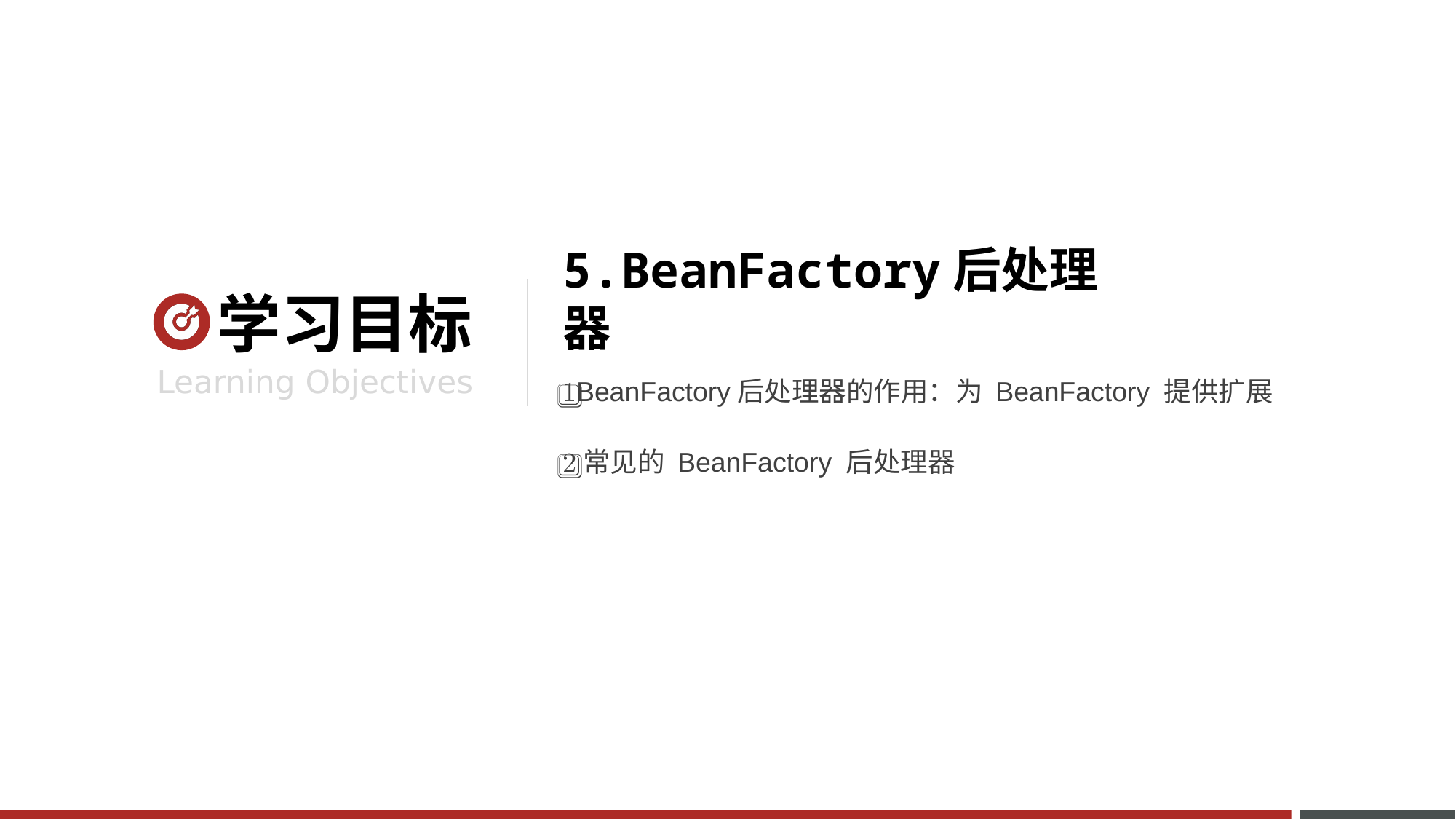

5.BeanFactory后处理器
1️⃣BeanFactory后处理器的作用：为 BeanFactory 提供扩展
2️⃣常见的 BeanFactory 后处理器